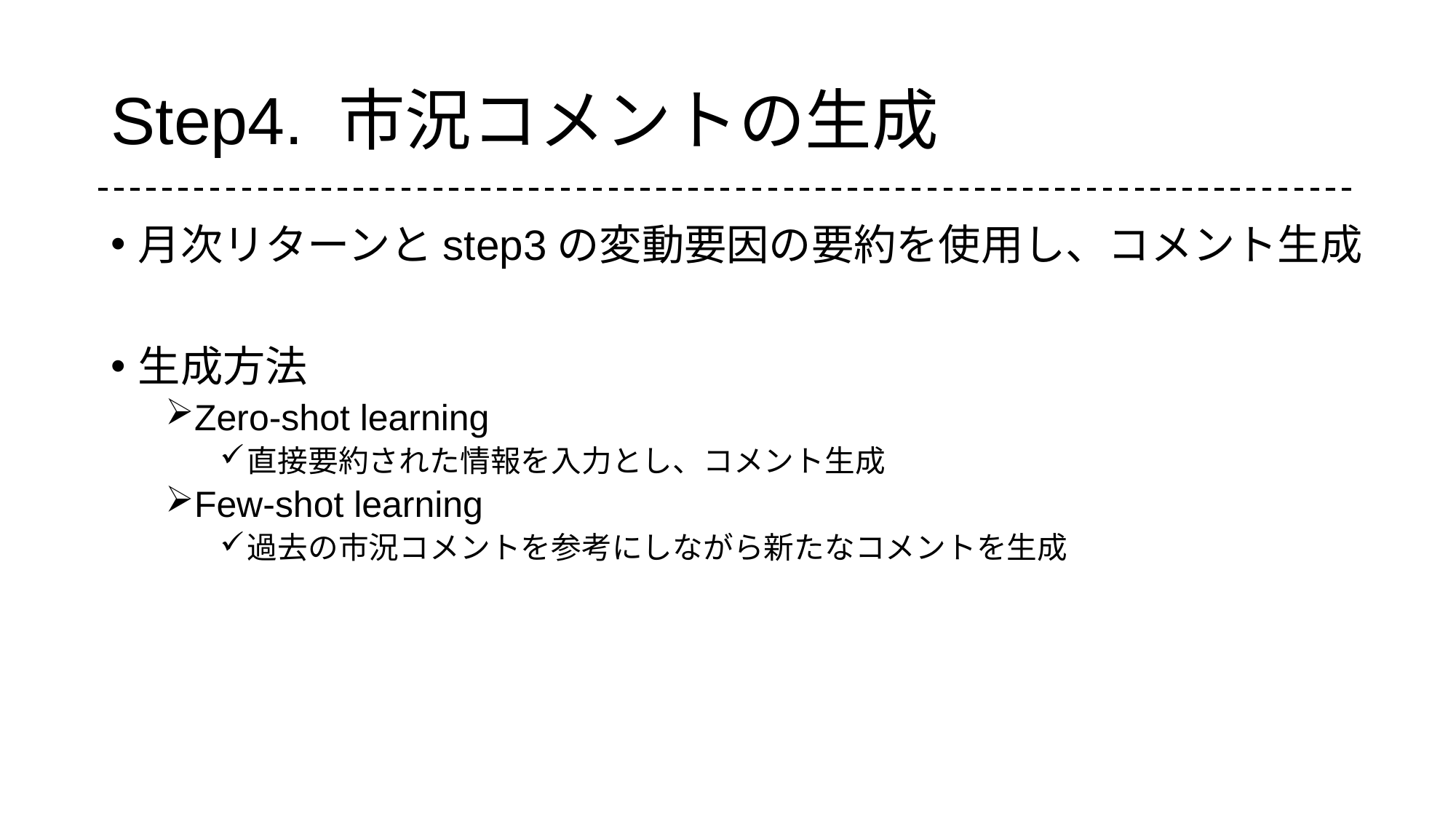

# Step4. 市況コメントの生成
月次リターンとstep3の変動要因の要約を使用し、コメント生成

生成方法
Zero-shot learning
直接要約された情報を入力とし、コメント生成
Few-shot learning
過去の市況コメントを参考にしながら新たなコメントを生成